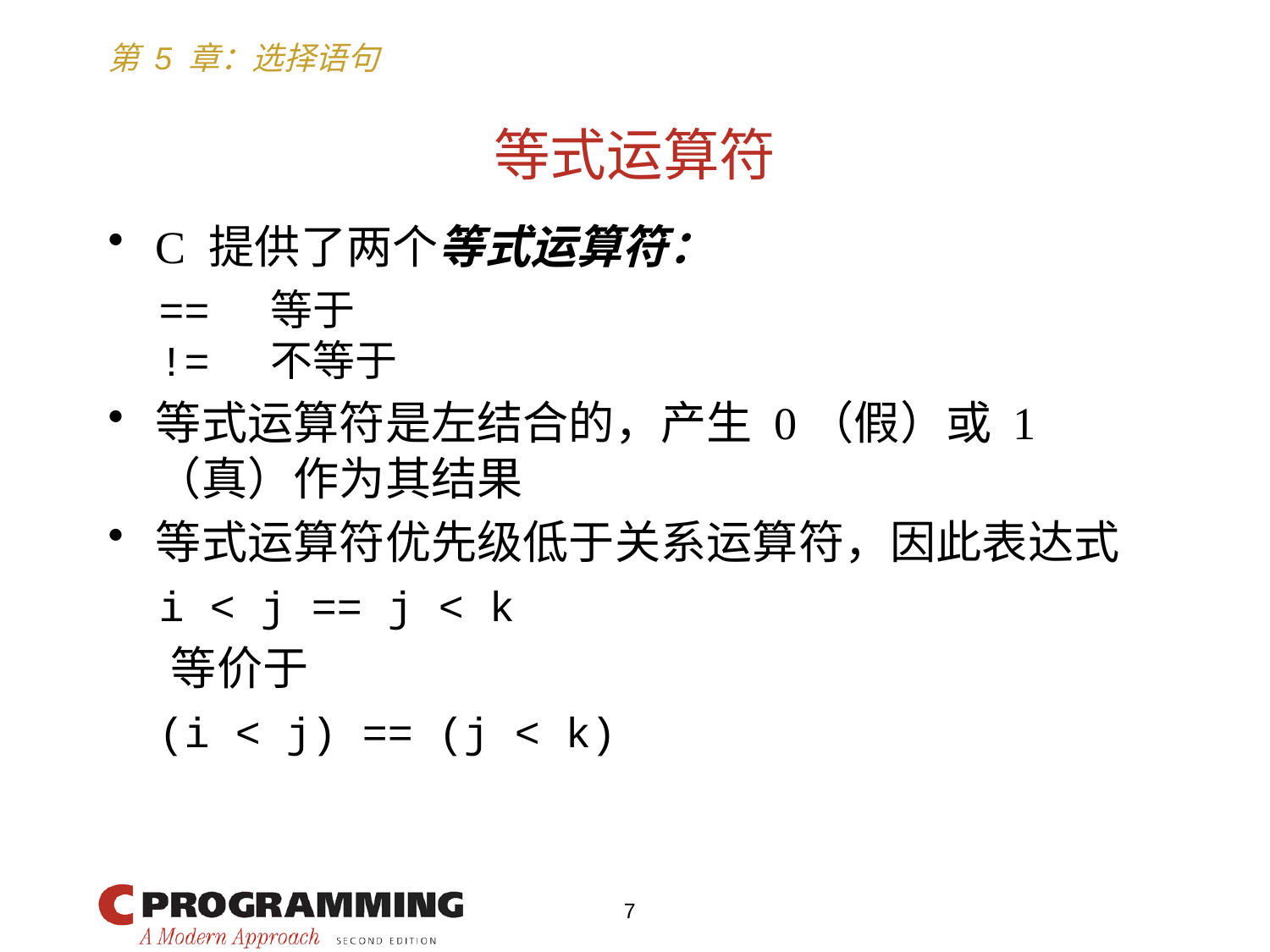

# 等式运算符
C 提供了两个等式运算符：
  ==  等于
  !=  不等于
等式运算符是左结合的，产生 0（假）或 1（真）作为其结果
等式运算符优先级低于关系运算符，因此表达式
  i < j == j < k
     等价于
  (i < j) == (j < k)

7